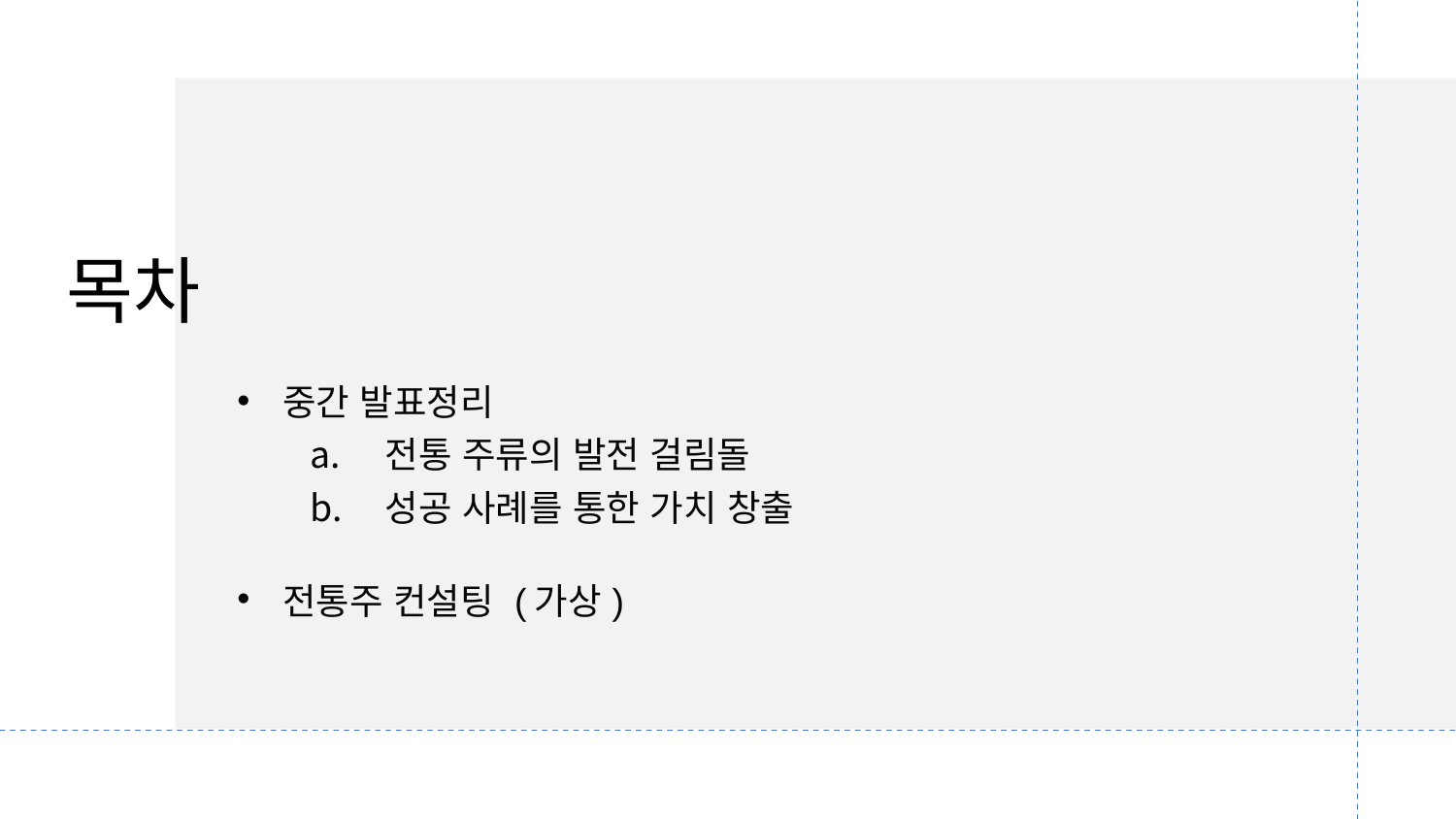

목차
중간 발표정리
 전통 주류의 발전 걸림돌
 성공 사례를 통한 가치 창출

전통주 컨설팅 (가상)